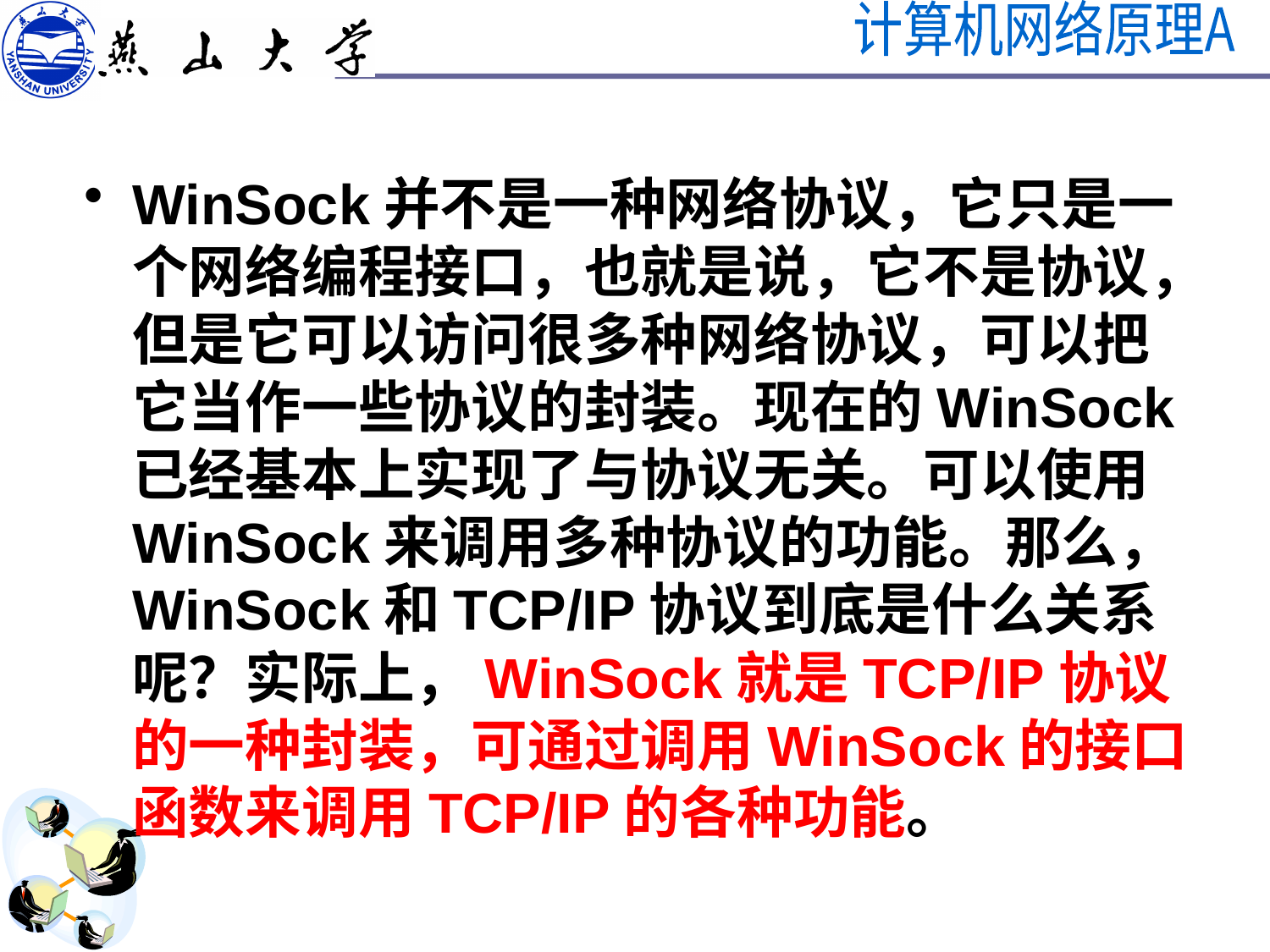

WinSock并不是一种网络协议，它只是一个网络编程接口，也就是说，它不是协议，但是它可以访问很多种网络协议，可以把它当作一些协议的封装。现在的WinSock已经基本上实现了与协议无关。可以使用WinSock来调用多种协议的功能。那么，WinSock和TCP/IP协议到底是什么关系呢？实际上，WinSock就是TCP/IP协议的一种封装，可通过调用WinSock的接口函数来调用TCP/IP的各种功能。